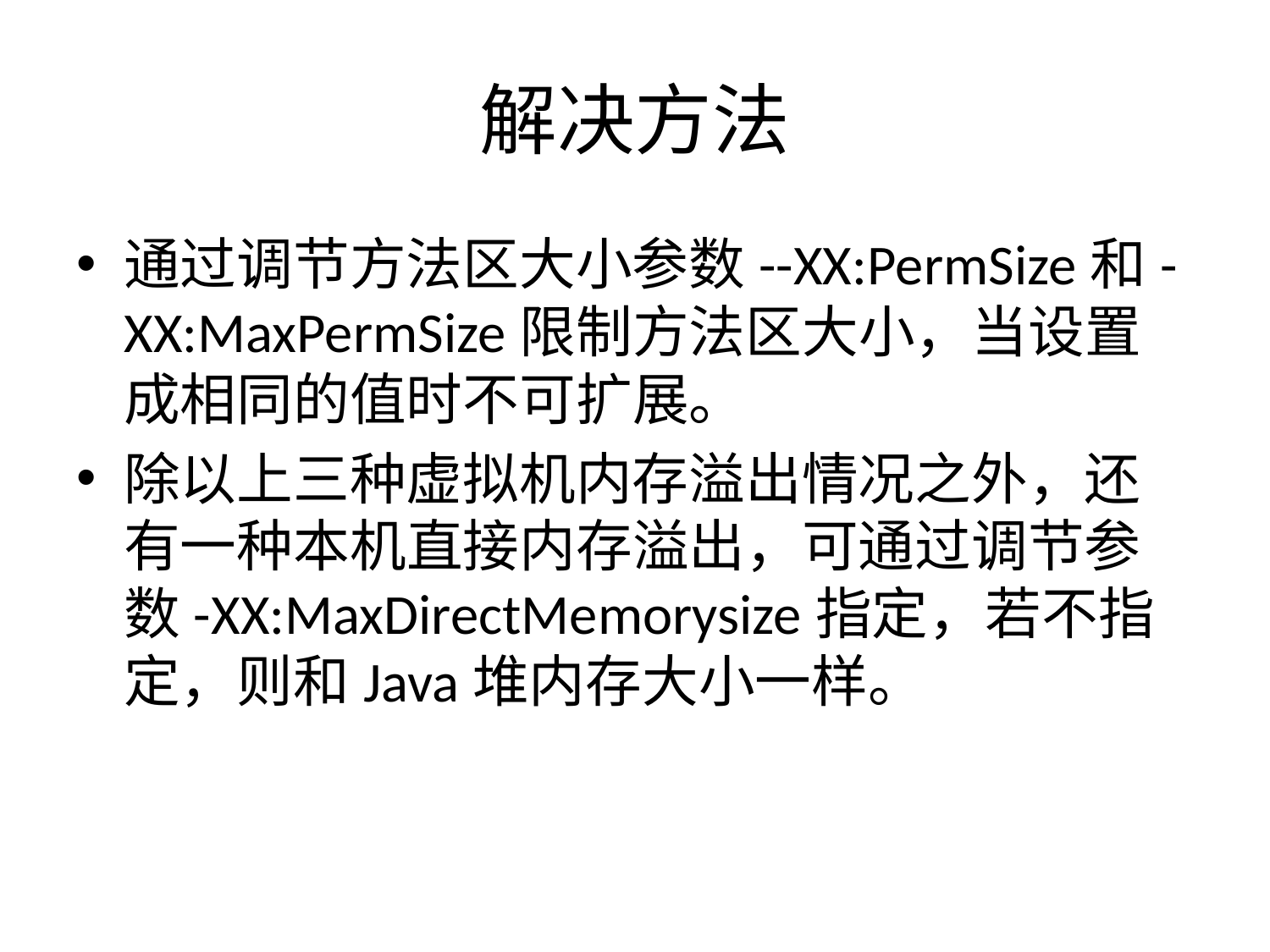

# 解决方法
通过调节方法区大小参数--XX:PermSize和-XX:MaxPermSize限制方法区大小，当设置成相同的值时不可扩展。
除以上三种虚拟机内存溢出情况之外，还有一种本机直接内存溢出，可通过调节参数-XX:MaxDirectMemorysize指定，若不指定，则和Java堆内存大小一样。